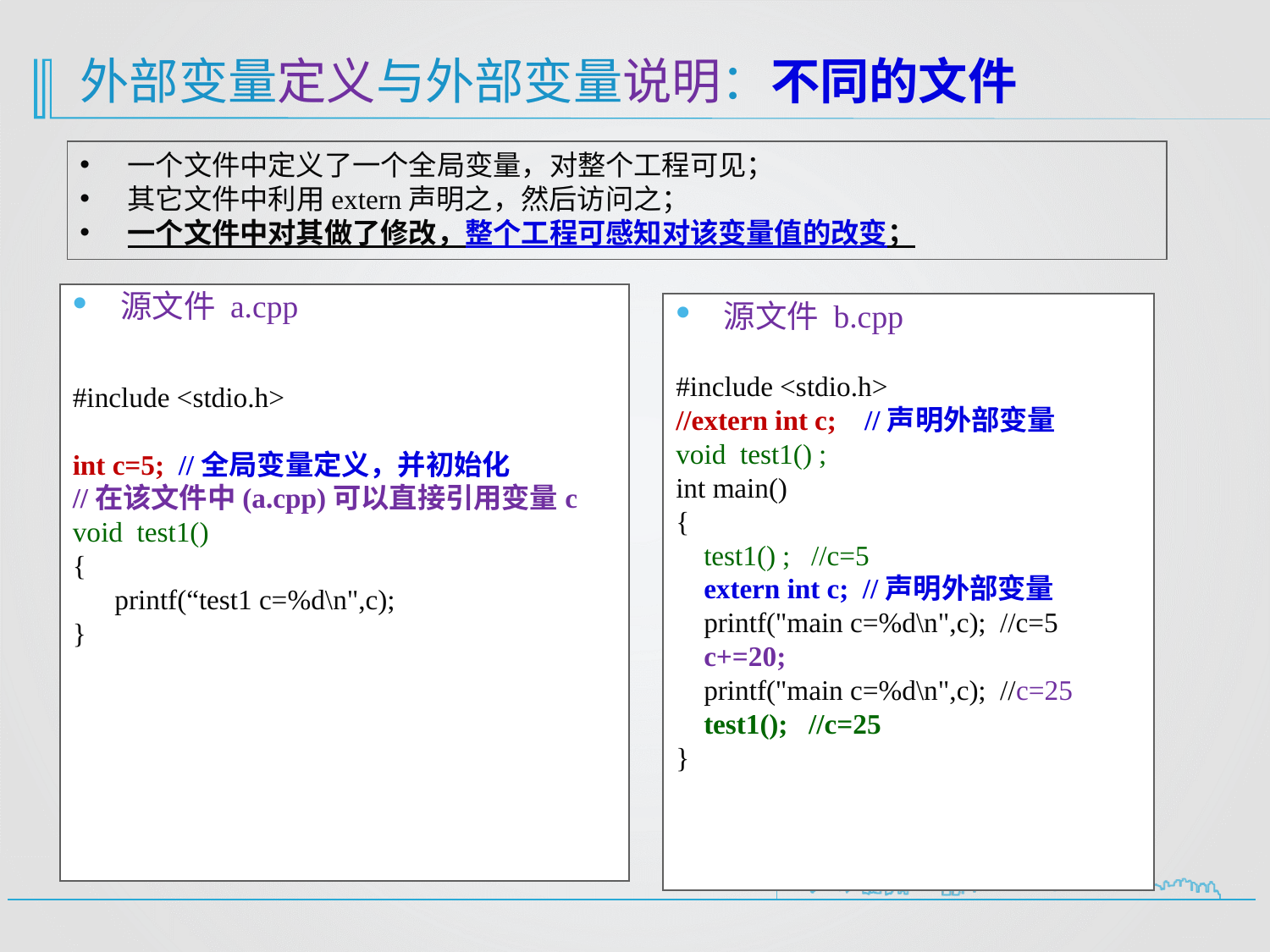

# 外部变量定义与外部变量说明：不同的文件
一个文件中定义了一个全局变量，对整个工程可见；
其它文件中利用extern声明之，然后访问之；
一个文件中对其做了修改，整个工程可感知对该变量值的改变；
源文件 a.cpp

#include <stdio.h>

int c=5;  //全局变量定义，并初始化
//在该文件中(a.cpp)可以直接引用变量c
void  test1()
{
      printf(“test1 c=%d\n",c);
}
源文件 b.cpp

#include <stdio.h>
//extern int c;    //声明外部变量
void  test1() ;
int main()
{
    test1() ;   //c=5
    extern int c;  //声明外部变量
    printf("main c=%d\n",c);  //c=5
    c+=20;
    printf("main c=%d\n",c);  //c=25
    test1();   //c=25
}